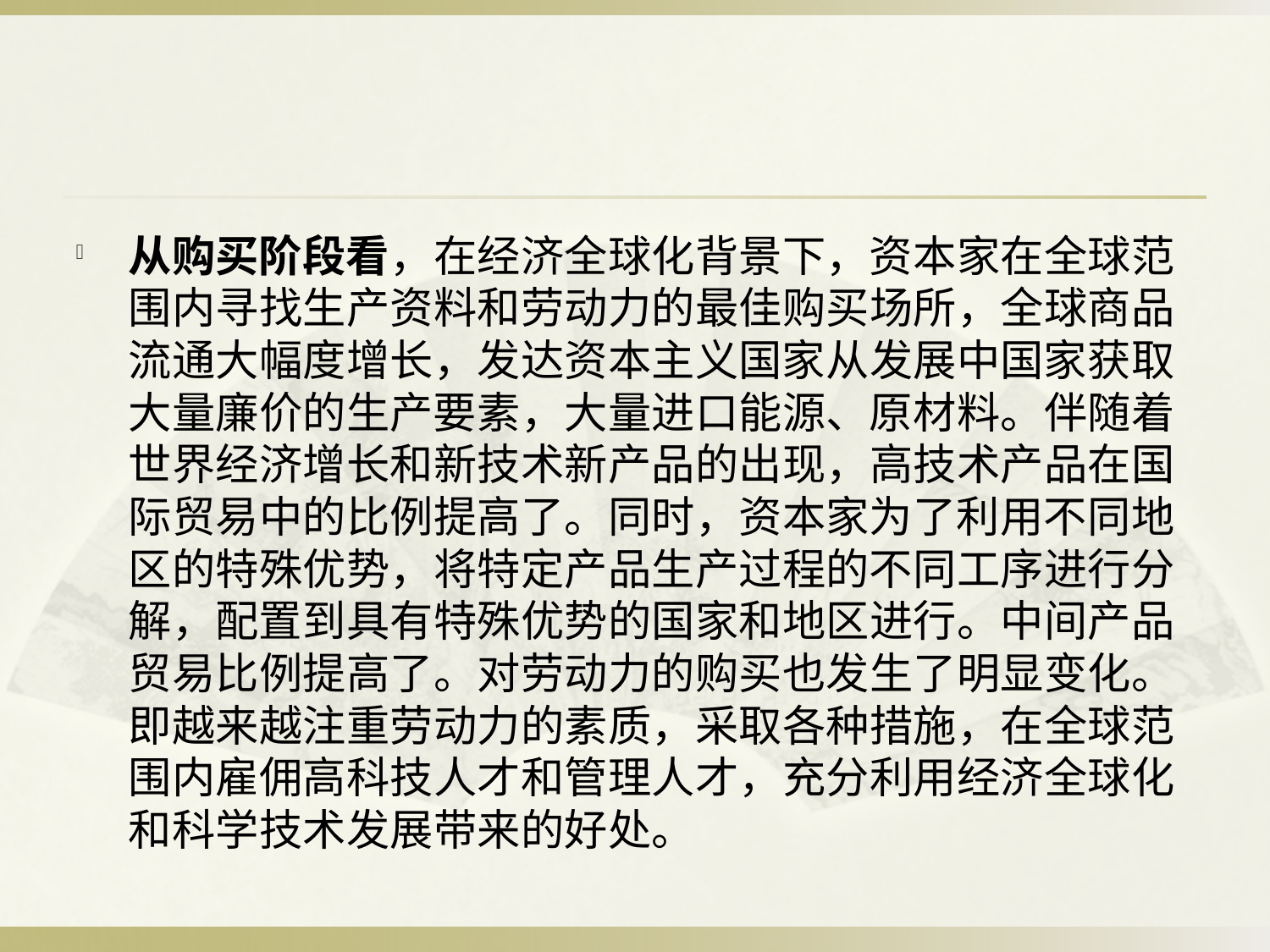

#
从购买阶段看，在经济全球化背景下，资本家在全球范围内寻找生产资料和劳动力的最佳购买场所，全球商品流通大幅度增长，发达资本主义国家从发展中国家获取大量廉价的生产要素，大量进口能源、原材料。伴随着世界经济增长和新技术新产品的出现，高技术产品在国际贸易中的比例提高了。同时，资本家为了利用不同地区的特殊优势，将特定产品生产过程的不同工序进行分解，配置到具有特殊优势的国家和地区进行。中间产品贸易比例提高了。对劳动力的购买也发生了明显变化。即越来越注重劳动力的素质，采取各种措施，在全球范围内雇佣高科技人才和管理人才，充分利用经济全球化和科学技术发展带来的好处。